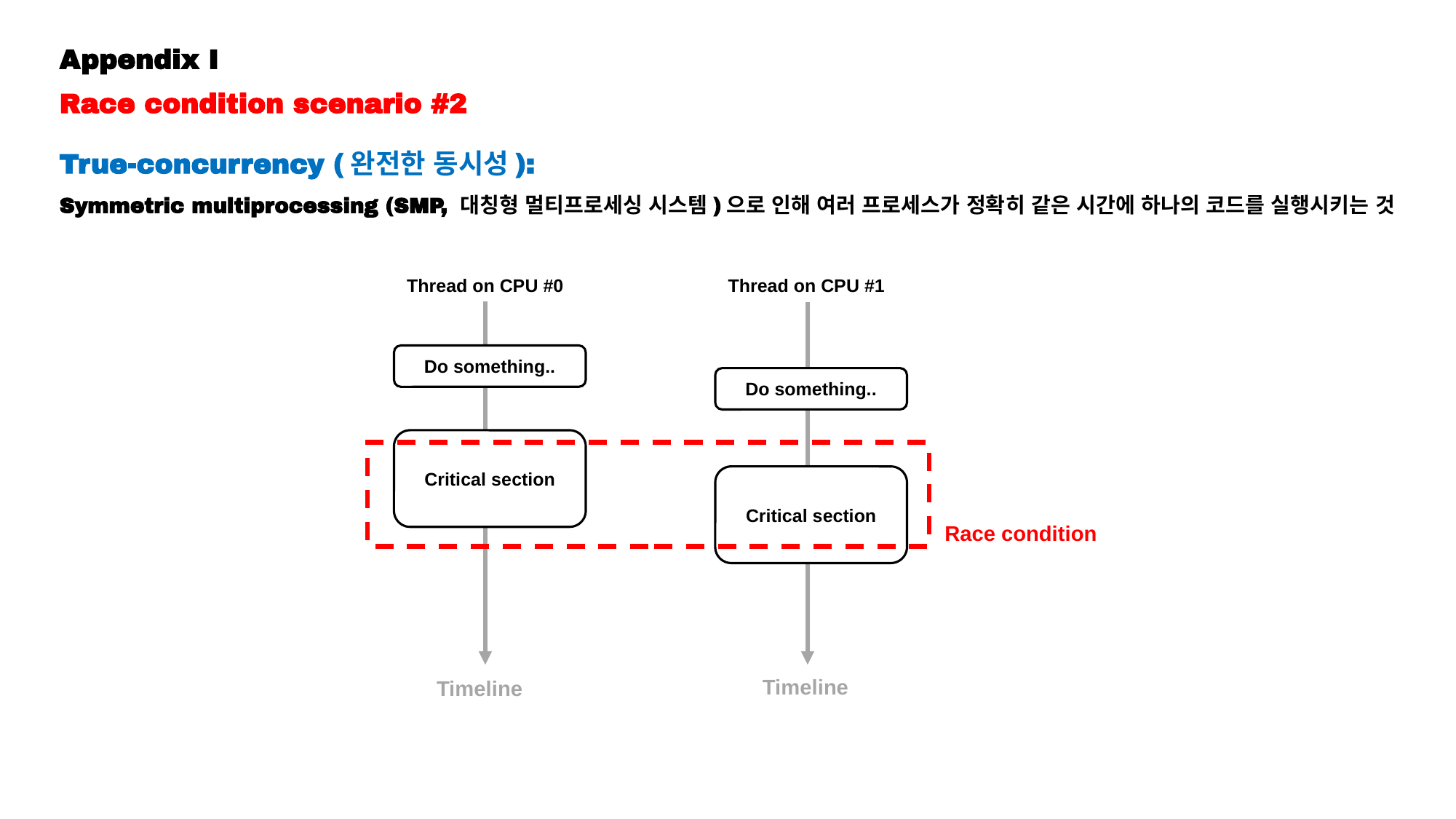

Appendix I
Race condition scenario #2
True-concurrency (완전한 동시성):
Symmetric multiprocessing (SMP, 대칭형 멀티프로세싱 시스템)으로 인해 여러 프로세스가 정확히 같은 시간에 하나의 코드를 실행시키는 것
Thread on CPU #0
Thread on CPU #1
Do something..
Do something..
Critical section

Critical section
Race condition
Timeline
Timeline